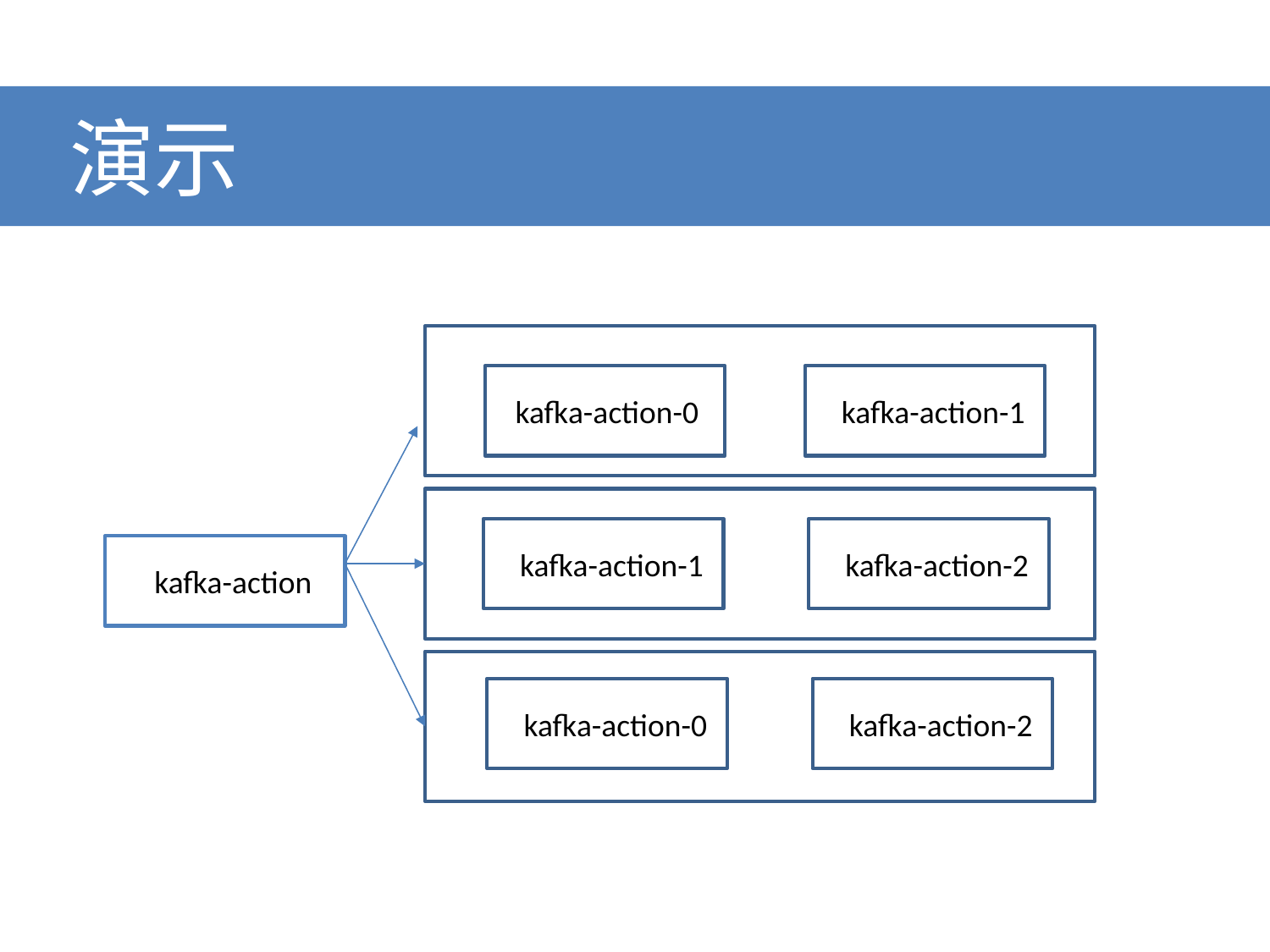

# 演示

Kkafka-action-0s
Kkafka-action-1

Kkafka-action-1
Kkafka-action-2
Kkafka-action

Kkafka-action-0
Kkafka-action-2